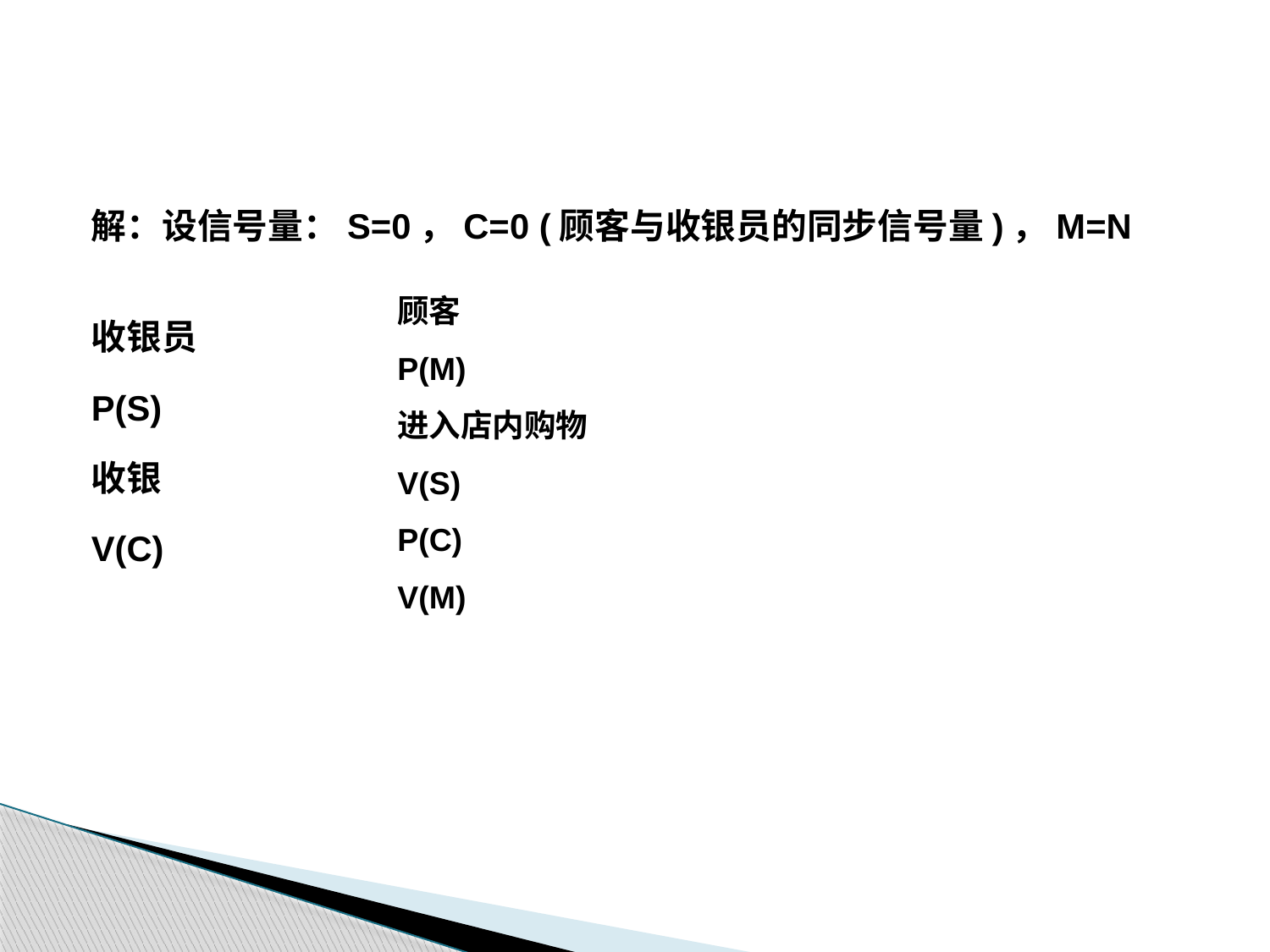

#
解：设信号量：S=0，C=0 (顾客与收银员的同步信号量)，M=N

收银员
P(S)
收银
V(C)

顾客
P(M)
进入店内购物
V(S)
P(C)
V(M)